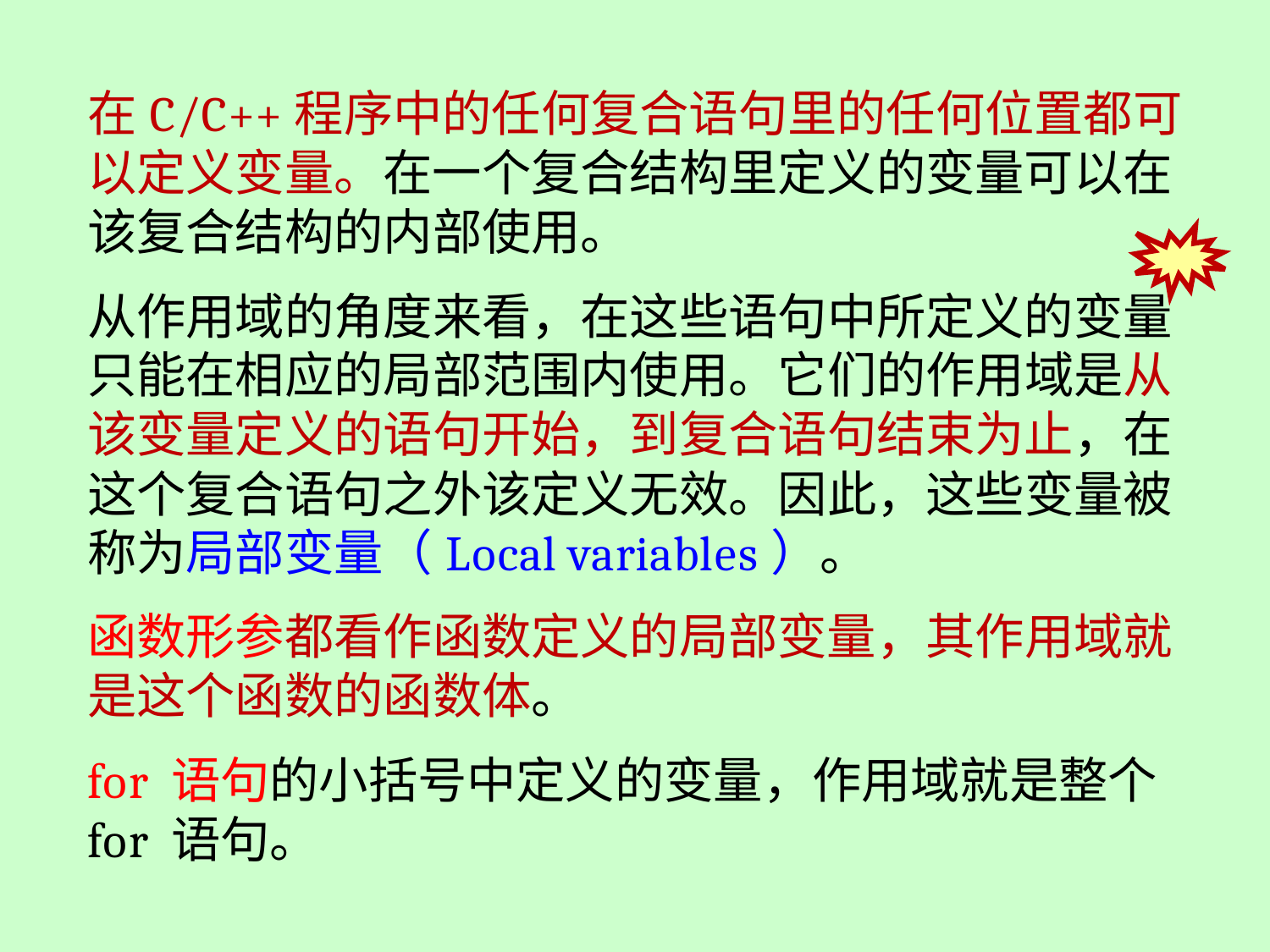

在C/C++程序中的任何复合语句里的任何位置都可以定义变量。在一个复合结构里定义的变量可以在该复合结构的内部使用。
从作用域的角度来看，在这些语句中所定义的变量只能在相应的局部范围内使用。它们的作用域是从该变量定义的语句开始，到复合语句结束为止，在这个复合语句之外该定义无效。因此，这些变量被称为局部变量（Local variables）。
函数形参都看作函数定义的局部变量，其作用域就是这个函数的函数体。
for 语句的小括号中定义的变量，作用域就是整个 for 语句。

33